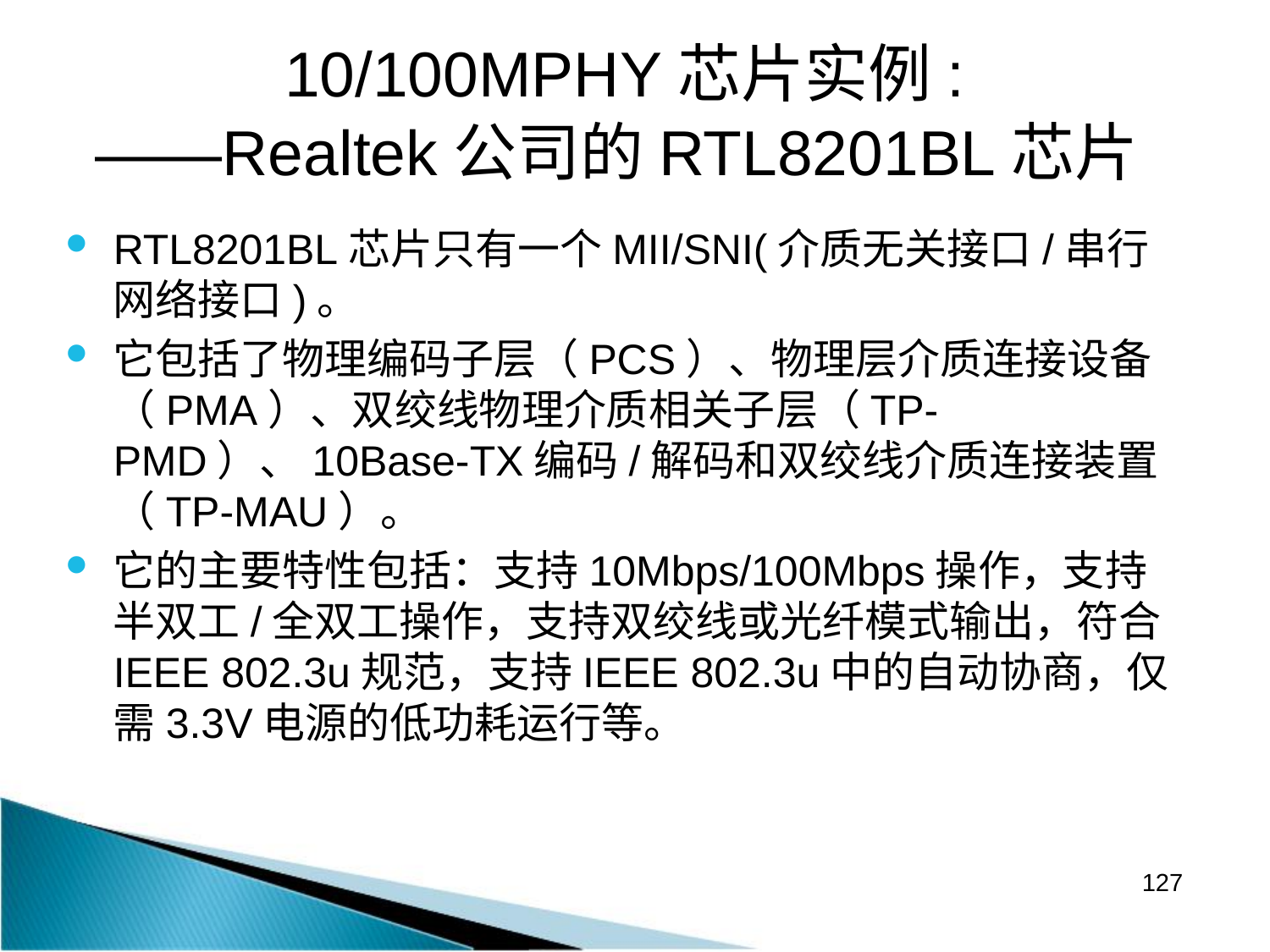

# 10/100MPHY芯片实例: ——Realtek公司的RTL8201BL芯片
RTL8201BL芯片只有一个MII/SNI(介质无关接口/串行网络接口)。
它包括了物理编码子层（PCS）、物理层介质连接设备（PMA）、双绞线物理介质相关子层（TP-PMD）、10Base-TX编码/解码和双绞线介质连接装置（TP-MAU）。
它的主要特性包括：支持10Mbps/100Mbps操作，支持半双工/全双工操作，支持双绞线或光纤模式输出，符合IEEE 802.3u规范，支持IEEE 802.3u中的自动协商，仅需3.3V电源的低功耗运行等。
127